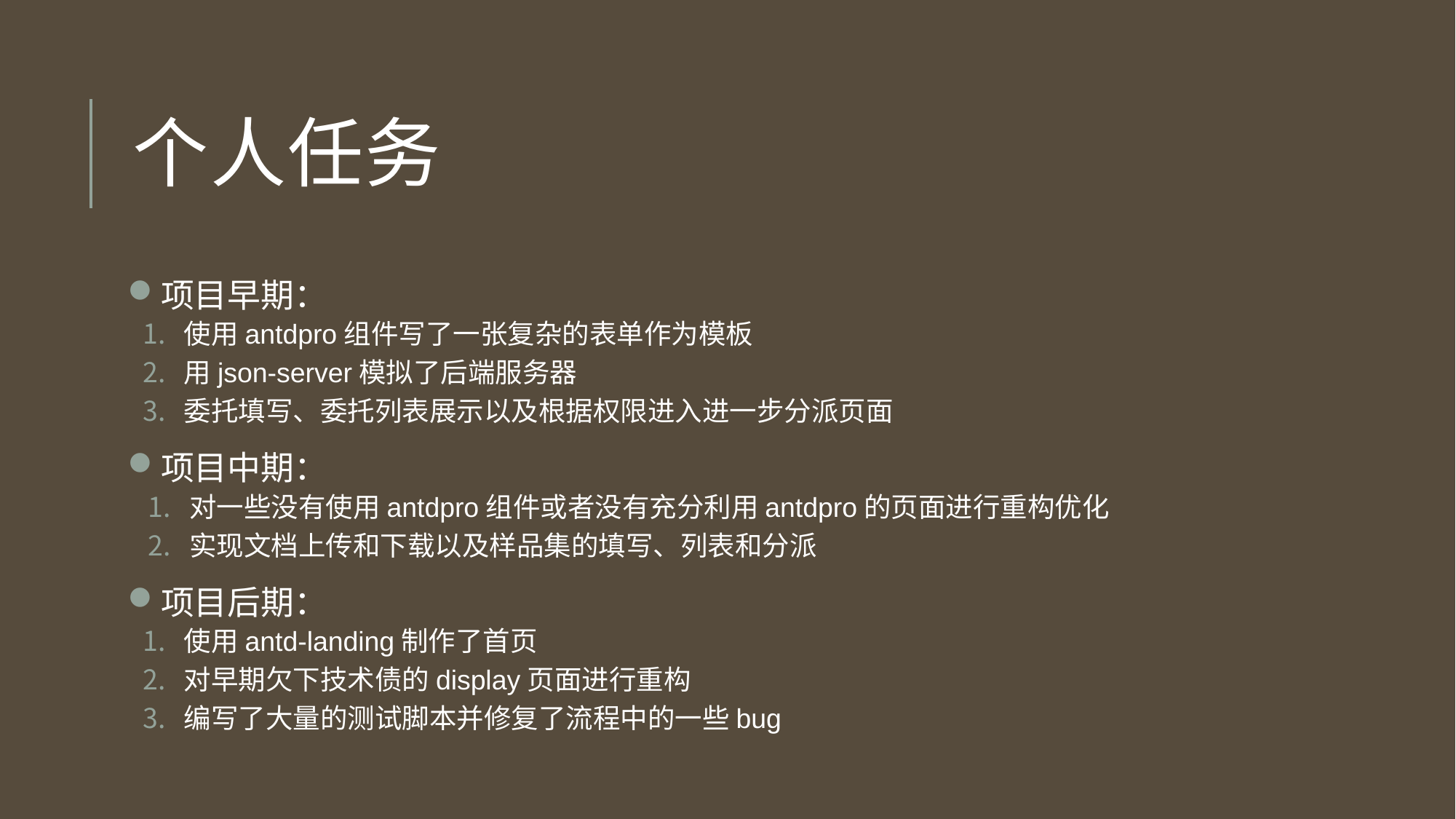

# 个人任务
项目早期：
使用antdpro组件写了一张复杂的表单作为模板
用json-server模拟了后端服务器
委托填写、委托列表展示以及根据权限进入进一步分派页面
项目中期：
对一些没有使用antdpro组件或者没有充分利用antdpro的页面进行重构优化
实现文档上传和下载以及样品集的填写、列表和分派
项目后期：
使用antd-landing制作了首页
对早期欠下技术债的display页面进行重构
编写了大量的测试脚本并修复了流程中的一些bug